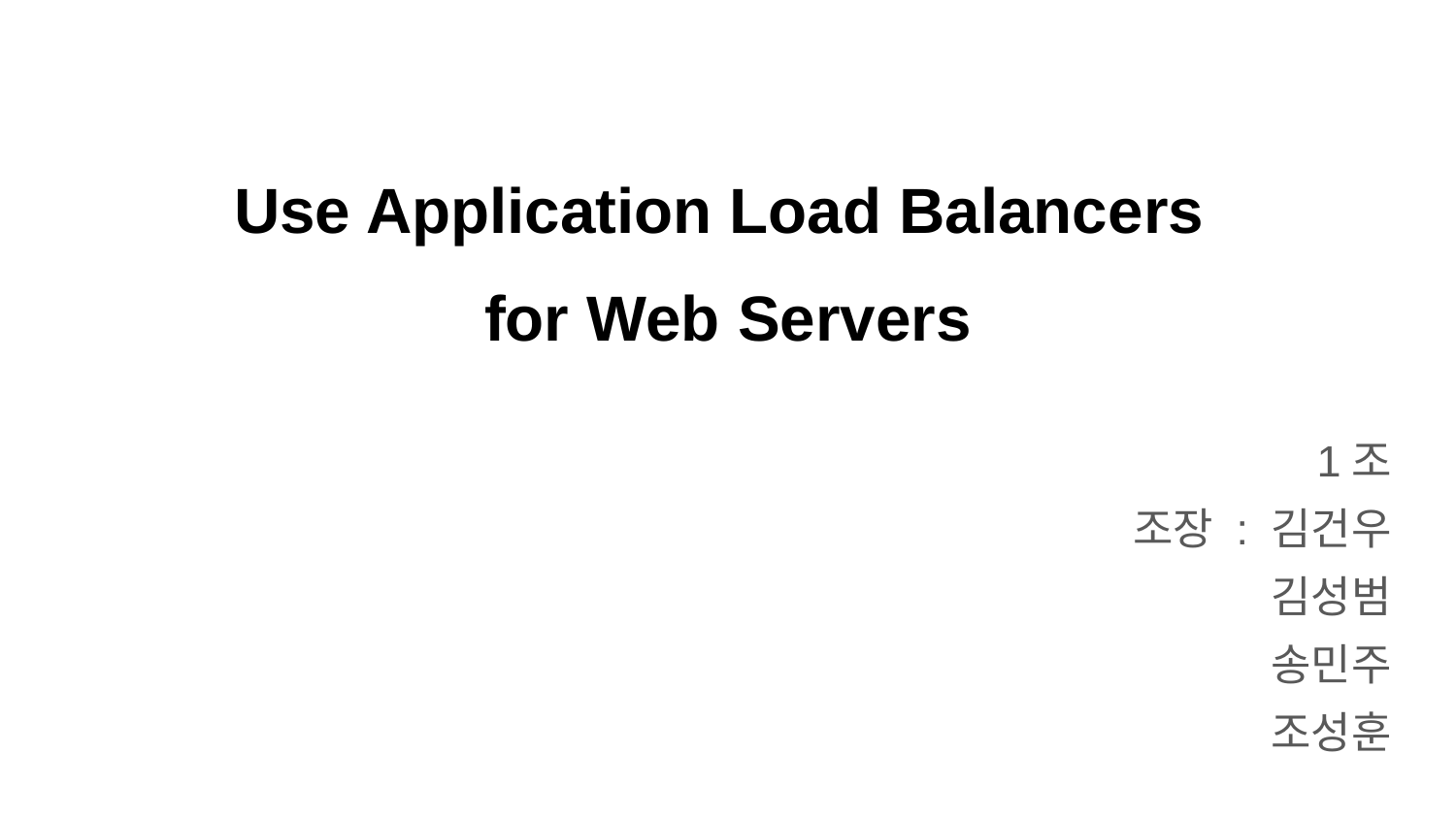

# Use Application Load Balancers
for Web Servers
1조
조장 : 김건우
김성범
송민주
조성훈